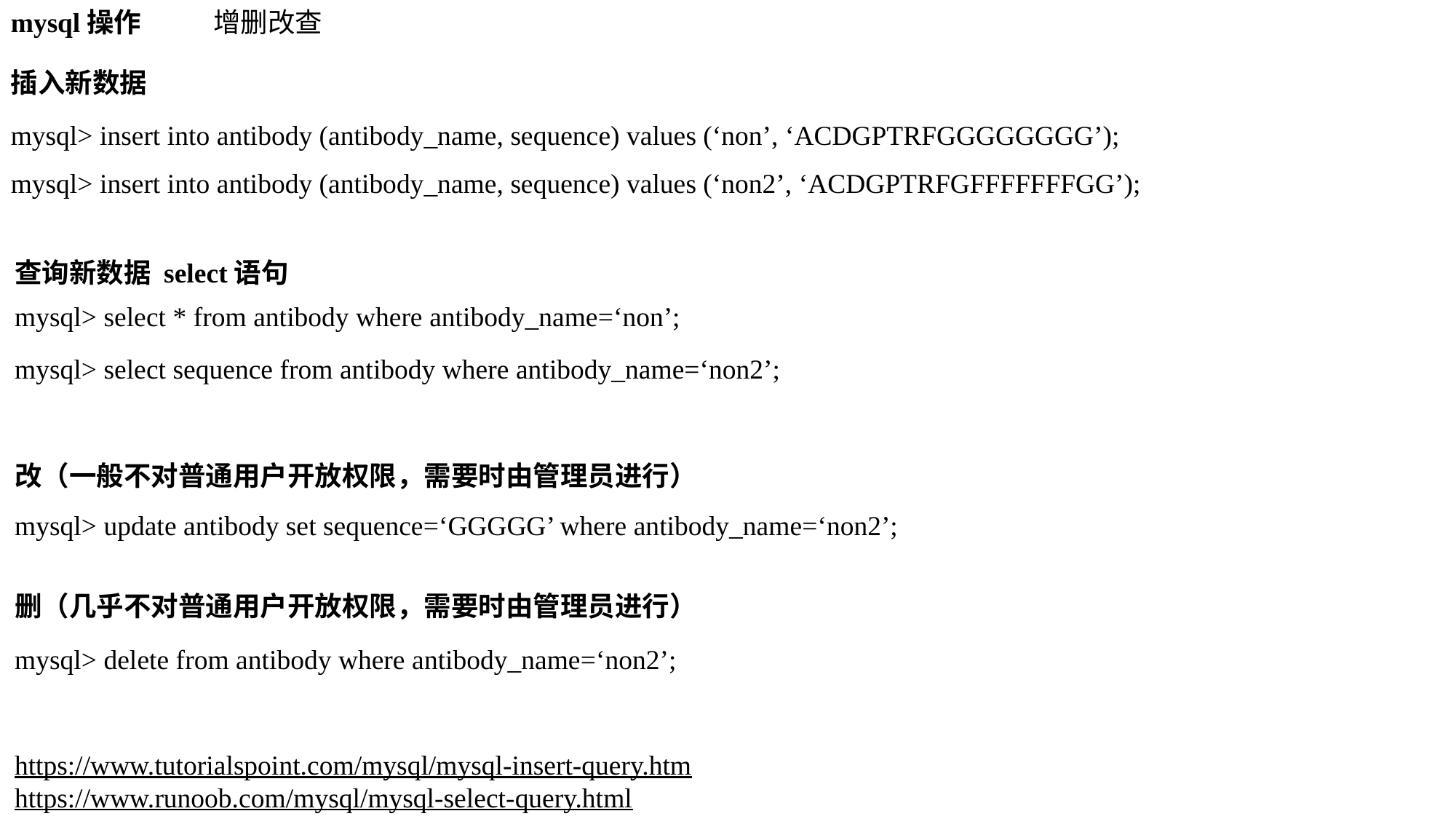

mysql操作
增删改查
插入新数据
mysql> insert into antibody (antibody_name, sequence) values (‘non’, ‘ACDGPTRFGGGGGGGG’);
mysql> insert into antibody (antibody_name, sequence) values (‘non2’, ‘ACDGPTRFGFFFFFFFGG’);
查询新数据 select语句
mysql> select * from antibody where antibody_name=‘non’;
mysql> select sequence from antibody where antibody_name=‘non2’;
改（一般不对普通用户开放权限，需要时由管理员进行）
mysql> update antibody set sequence=‘GGGGG’ where antibody_name=‘non2’;
删（几乎不对普通用户开放权限，需要时由管理员进行）
mysql> delete from antibody where antibody_name=‘non2’;
https://www.tutorialspoint.com/mysql/mysql-insert-query.htm
https://www.runoob.com/mysql/mysql-select-query.html